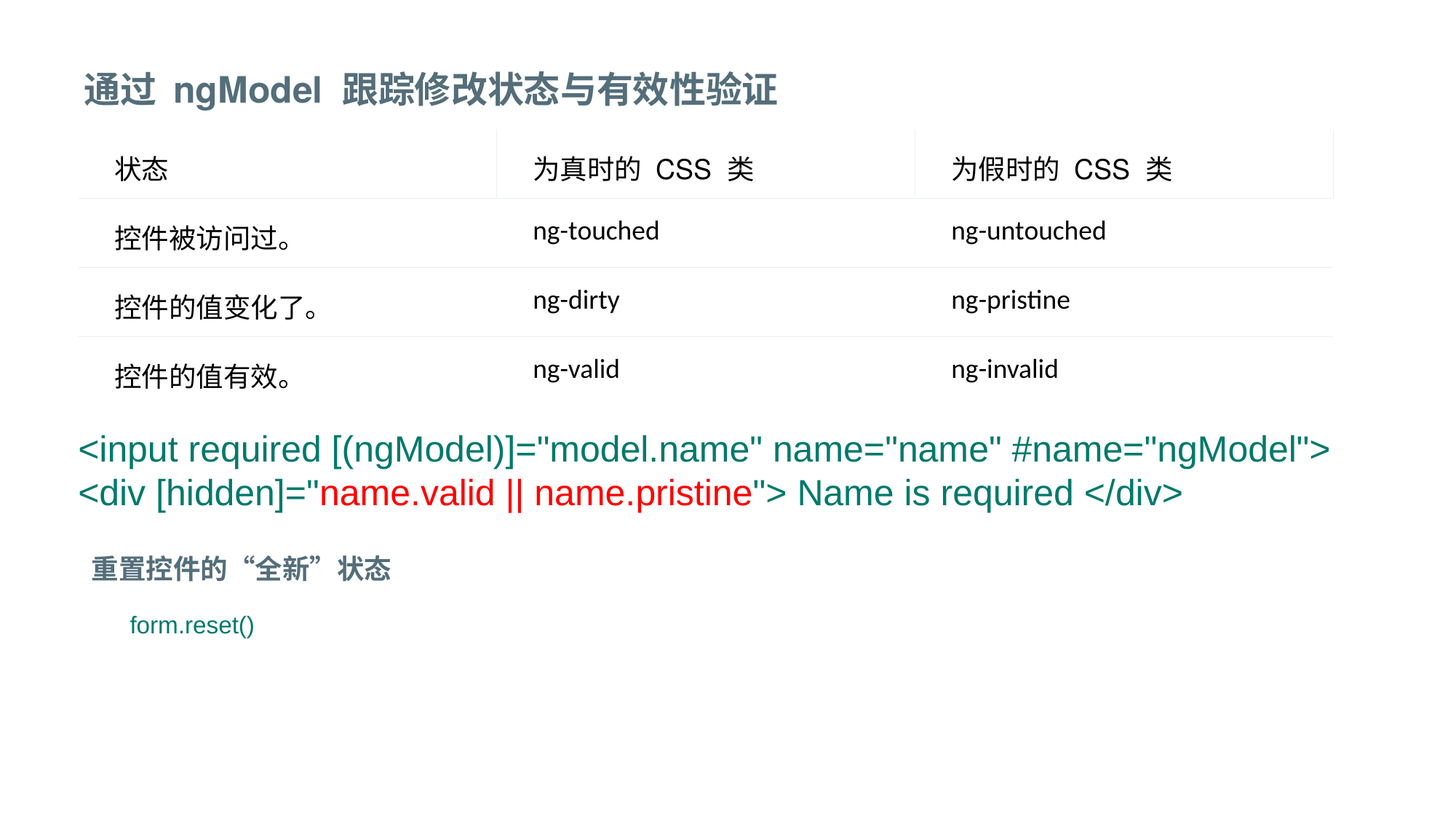

通过 ngModel 跟踪修改状态与有效性验证
| 状态 | 为真时的 CSS 类 | 为假时的 CSS 类 |
| --- | --- | --- |
| 控件被访问过。 | ng-touched | ng-untouched |
| 控件的值变化了。 | ng-dirty | ng-pristine |
| 控件的值有效。 | ng-valid | ng-invalid |
<input required [(ngModel)]="model.name" name="name" #name="ngModel">
<div [hidden]="name.valid || name.pristine"> Name is required </div>
重置控件的“全新”状态
form.reset()